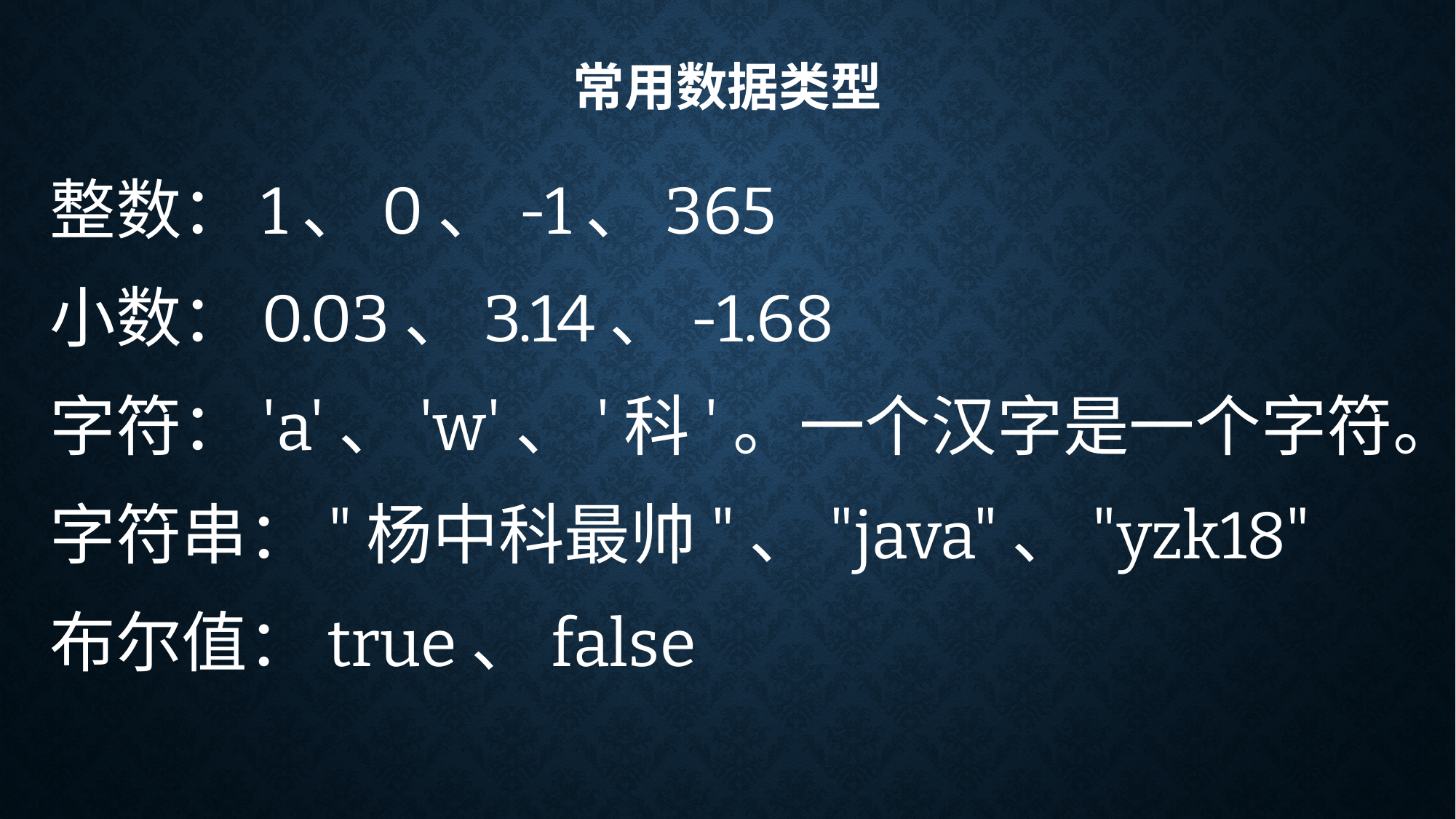

# 常用数据类型
整数：1、0、-1、365
小数：0.03、3.14、-1.68
字符：'a'、'w'、'科'。一个汉字是一个字符。
字符串："杨中科最帅"、"java"、"yzk18"
布尔值：true、false